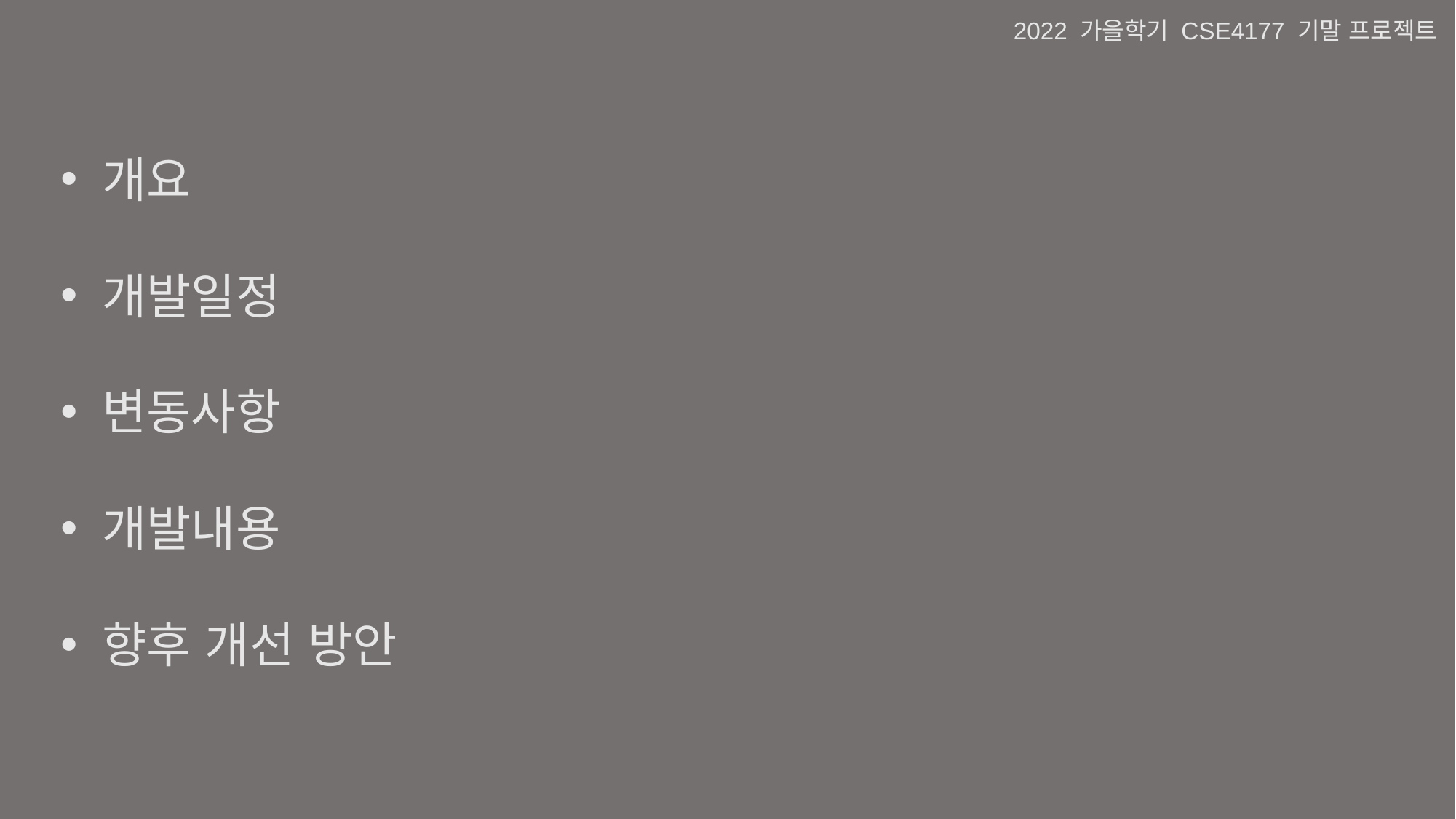

2022 가을학기 CSE4177 기말 프로젝트

개요
개발일정
변동사항
개발내용
향후 개선 방안